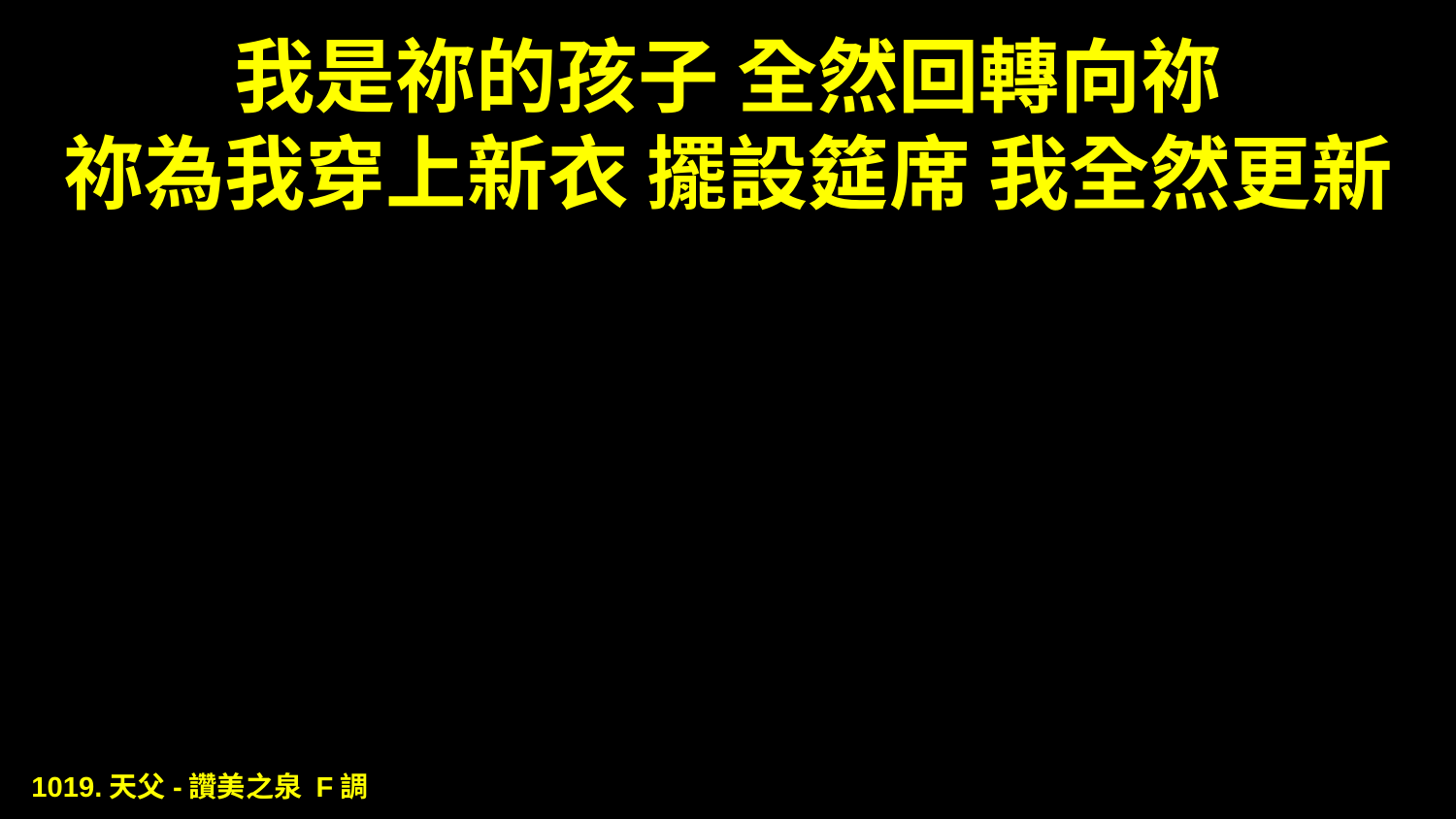

# 我是祢的孩子 全然回轉向祢 祢為我穿上新衣 擺設筵席 我全然更新
1019.天父-讚美之泉 F調